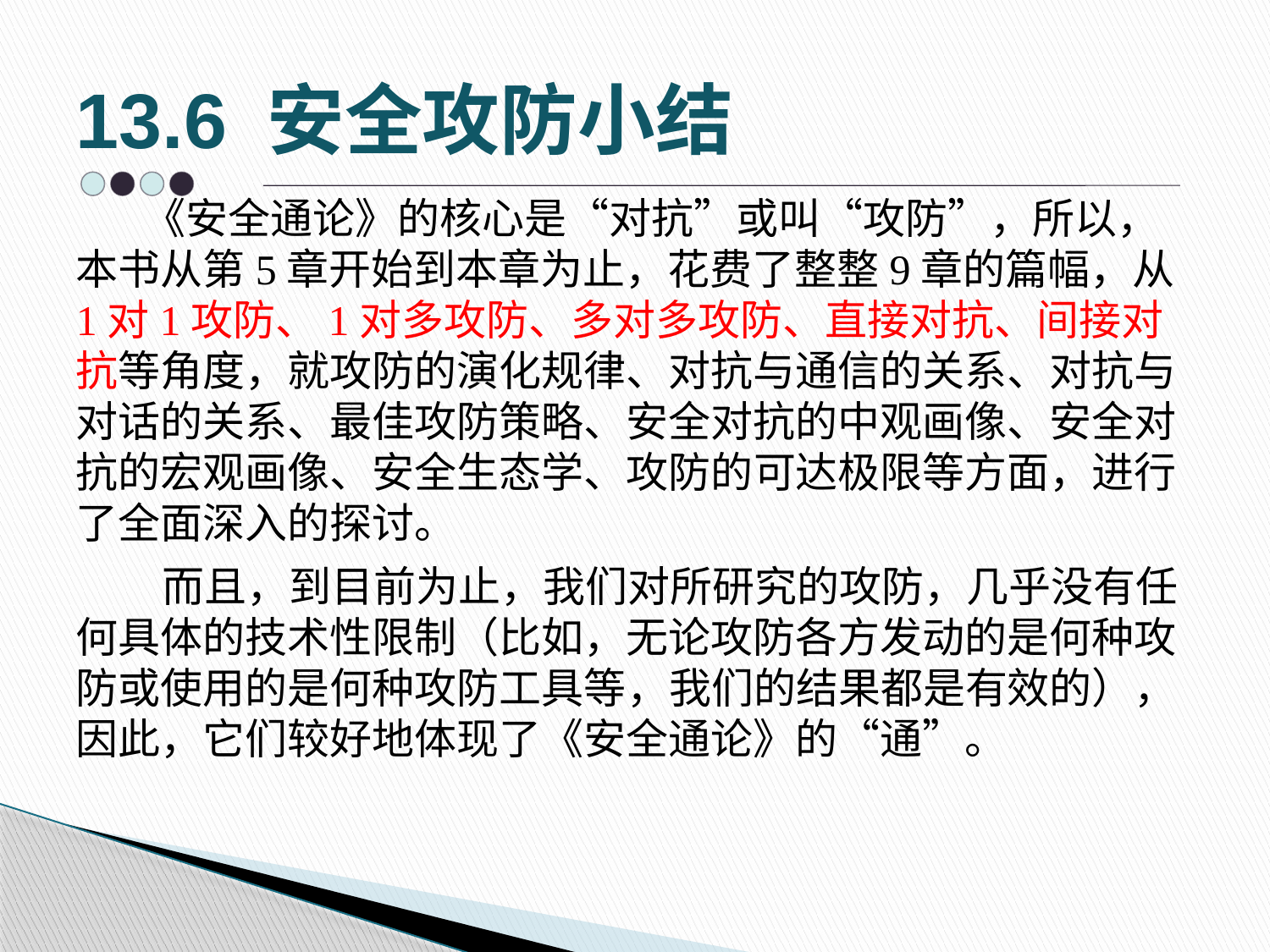

# 13.6 安全攻防小结

      《安全通论》的核心是“对抗”或叫“攻防”，所以，本书从第5章开始到本章为止，花费了整整9章的篇幅，从1对1攻防、1对多攻防、多对多攻防、直接对抗、间接对抗等角度，就攻防的演化规律、对抗与通信的关系、对抗与对话的关系、最佳攻防策略、安全对抗的中观画像、安全对抗的宏观画像、安全生态学、攻防的可达极限等方面，进行了全面深入的探讨。
        而且，到目前为止，我们对所研究的攻防，几乎没有任何具体的技术性限制（比如，无论攻防各方发动的是何种攻防或使用的是何种攻防工具等，我们的结果都是有效的），因此，它们较好地体现了《安全通论》的“通”。